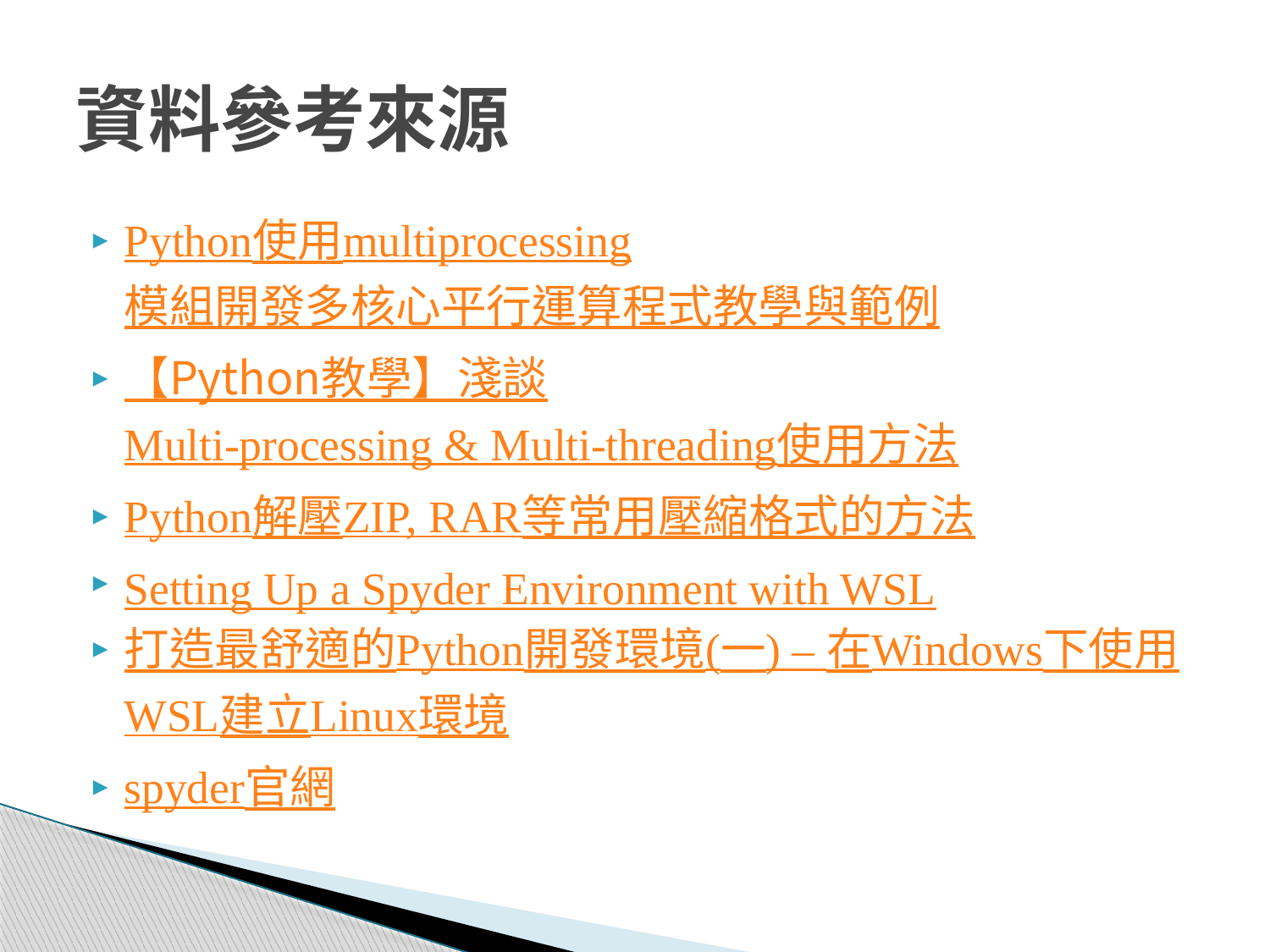

# 資料參考來源
Python使用multiprocessing模組開發多核心平行運算程式教學與範例
【Python教學】淺談Multi-processing & Multi-threading使用方法
Python解壓ZIP, RAR等常用壓縮格式的方法
Setting Up a Spyder Environment with WSL
打造最舒適的Python開發環境(一) – 在Windows下使用WSL建立Linux環境
spyder官網